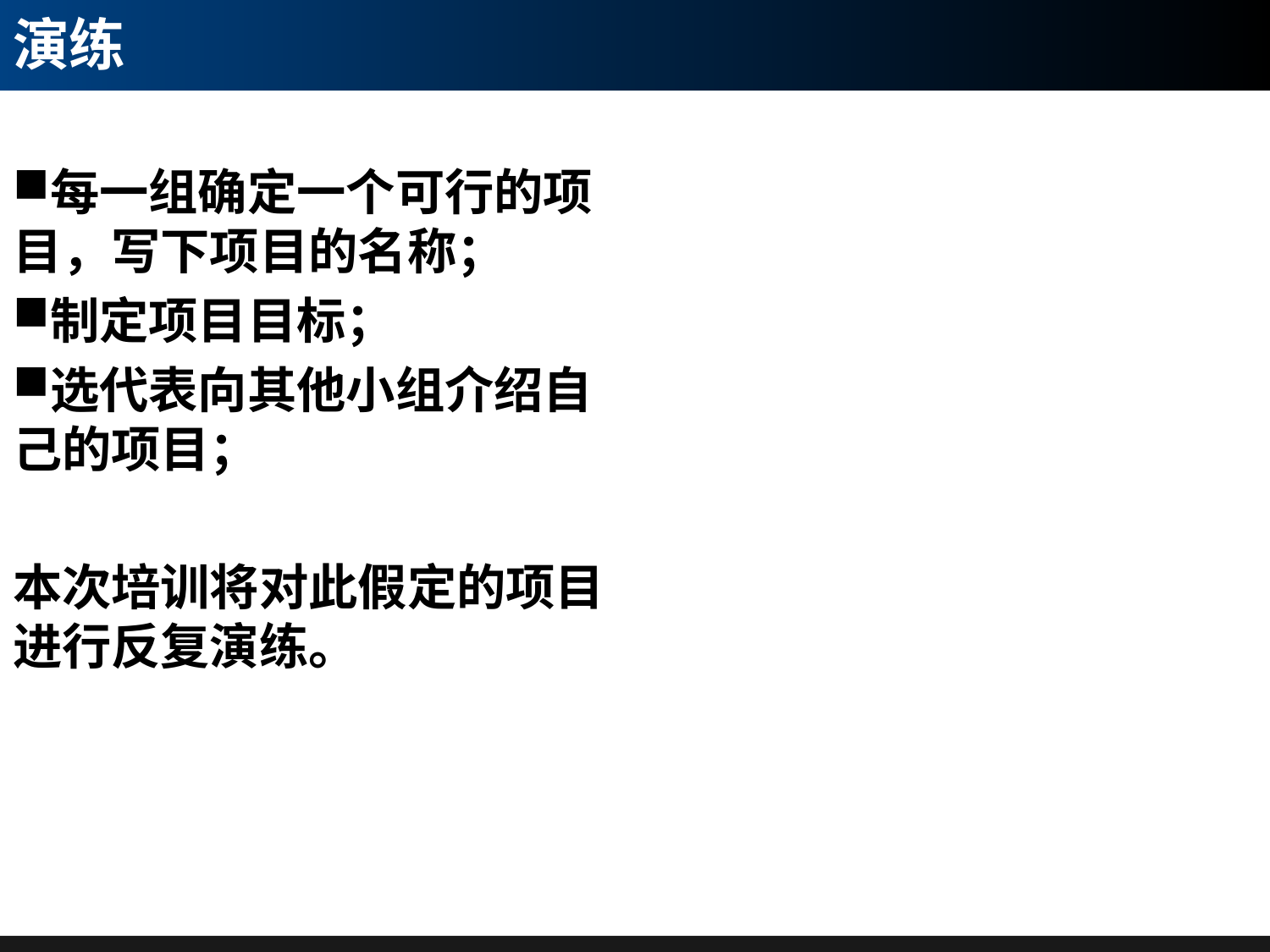

# 演练
每一组确定一个可行的项目，写下项目的名称；
制定项目目标；
选代表向其他小组介绍自己的项目；

本次培训将对此假定的项目进行反复演练。